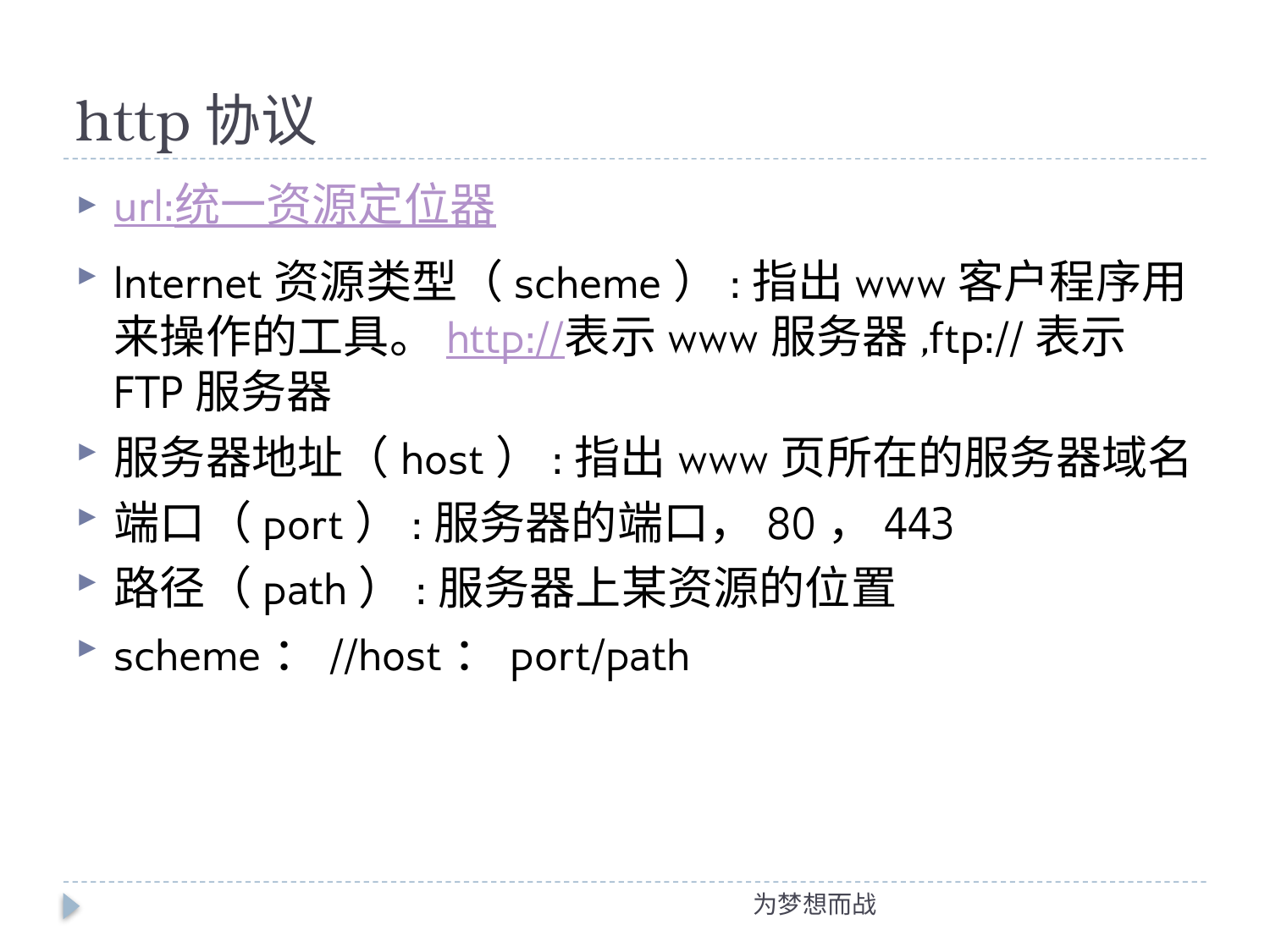

# http协议
url:统一资源定位器
Internet资源类型（scheme）:指出www客户程序用来操作的工具。http://表示www服务器,ftp://表示FTP服务器
服务器地址（host）:指出www页所在的服务器域名
端口（port）:服务器的端口，80，443
路径（path）:服务器上某资源的位置
scheme：//host：port/path

为梦想而战